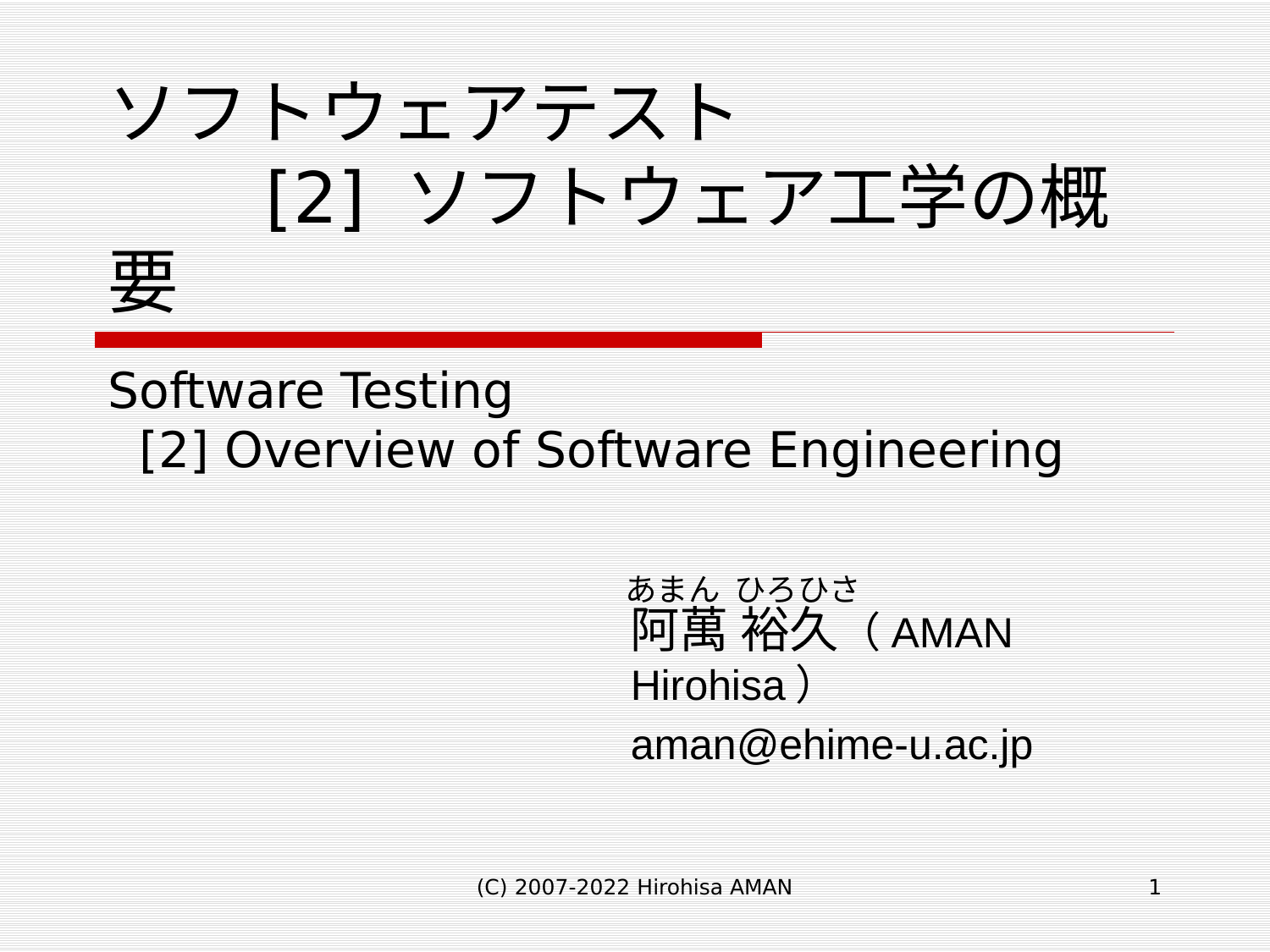

# ソフトウェアテスト 　　[2] ソフトウェア工学の概要
Software Testing
  [2] Overview of Software Engineering
あまん  ひろひさ
阿萬 裕久（AMAN Hirohisa）
aman@ehime-u.ac.jp
(C) 2007-2022 Hirohisa AMAN
1